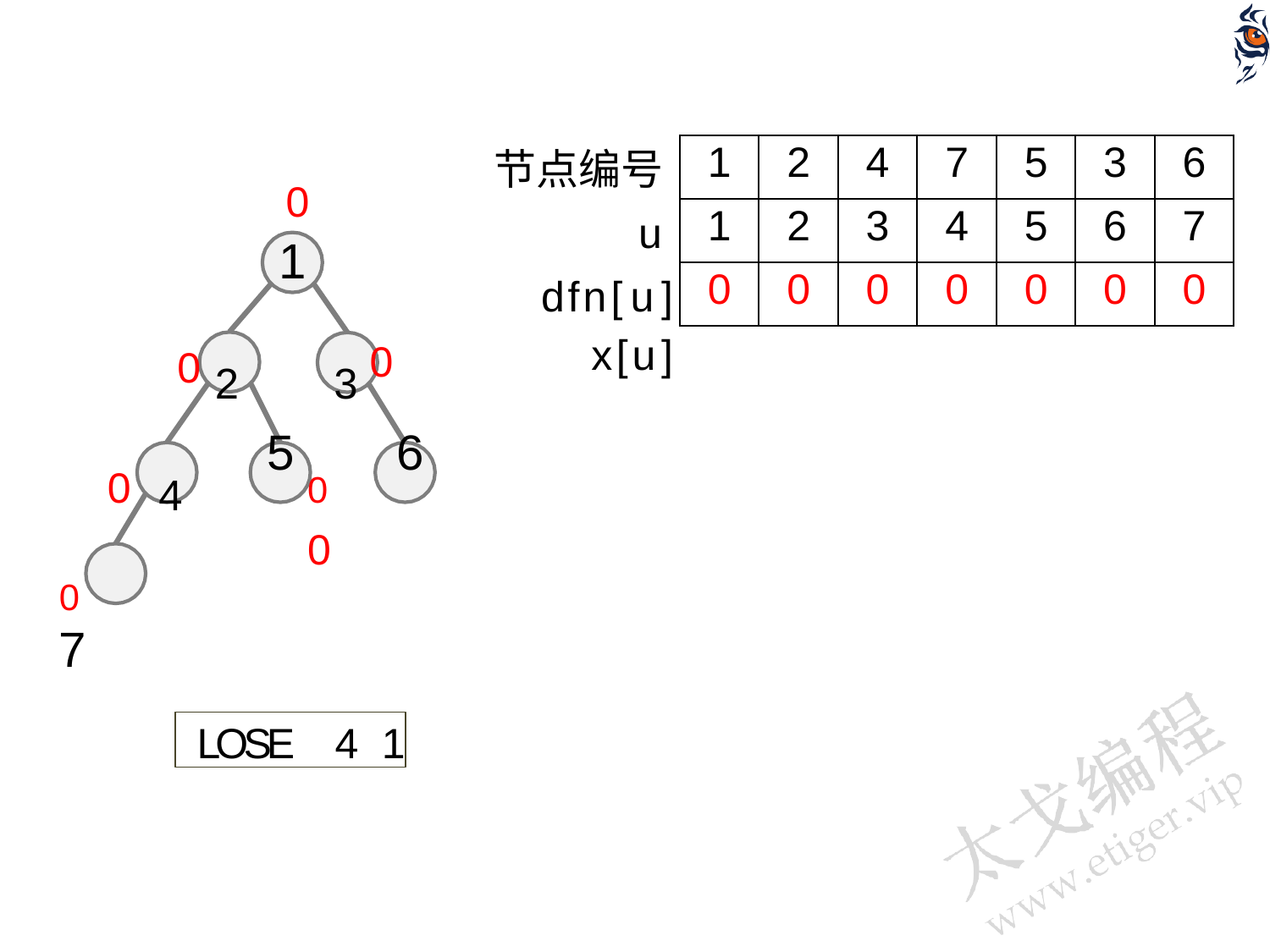

节点编号u  dfn[u]
x[u]
| 1 | 2 | 4 | 7 | 5 | 3 | 6 |
| --- | --- | --- | --- | --- | --- | --- |
| 1 | 2 | 3 | 4 | 5 | 6 | 7 |
| 0 | 0 | 0 | 0 | 0 | 0 | 0 |
0
1

3 0
0 2
0	4
5	6
0	0
0	7

LOSE	4	1